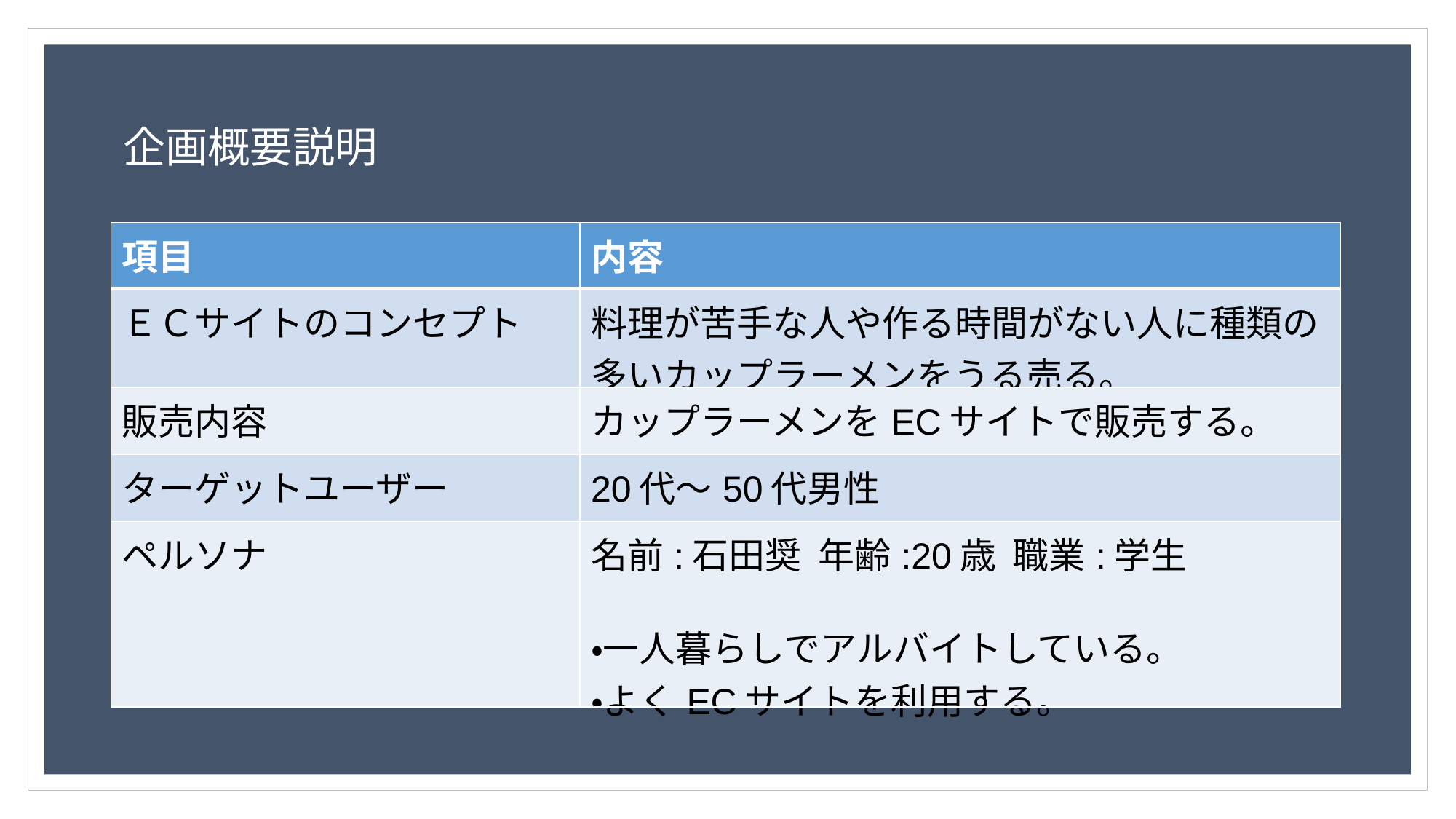

企画概要説明
| 項目 | 内容 |
| --- | --- |
| ＥＣサイトのコンセプト | 料理が苦手な人や作る時間がない人に種類の多いカップラーメンをうる売る。 |
| 販売内容 | カップラーメンをECサイトで販売する。 |
| ターゲットユーザー | 20代〜50代男性 |
| ペルソナ | 名前:石田奨  年齢:20歳  職業:学生 ・一人暮らしでアルバイトしている。 ・よくECサイトを利用する。 |